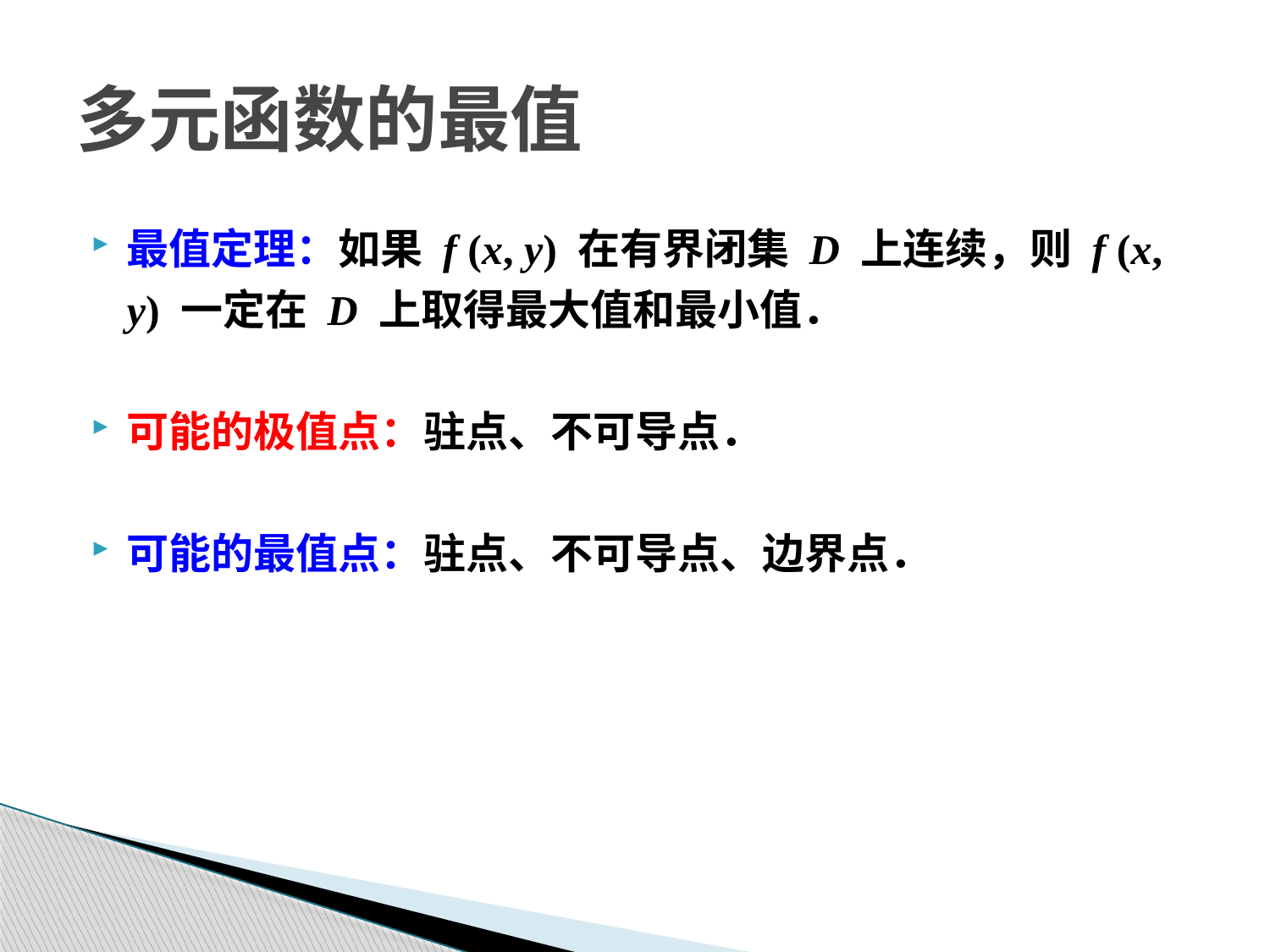

# 多元函数的最值
最值定理：如果 f (x, y) 在有界闭集 D 上连续，则 f (x, y) 一定在 D 上取得最大值和最小值．

可能的极值点：驻点、不可导点．

可能的最值点：驻点、不可导点、边界点．